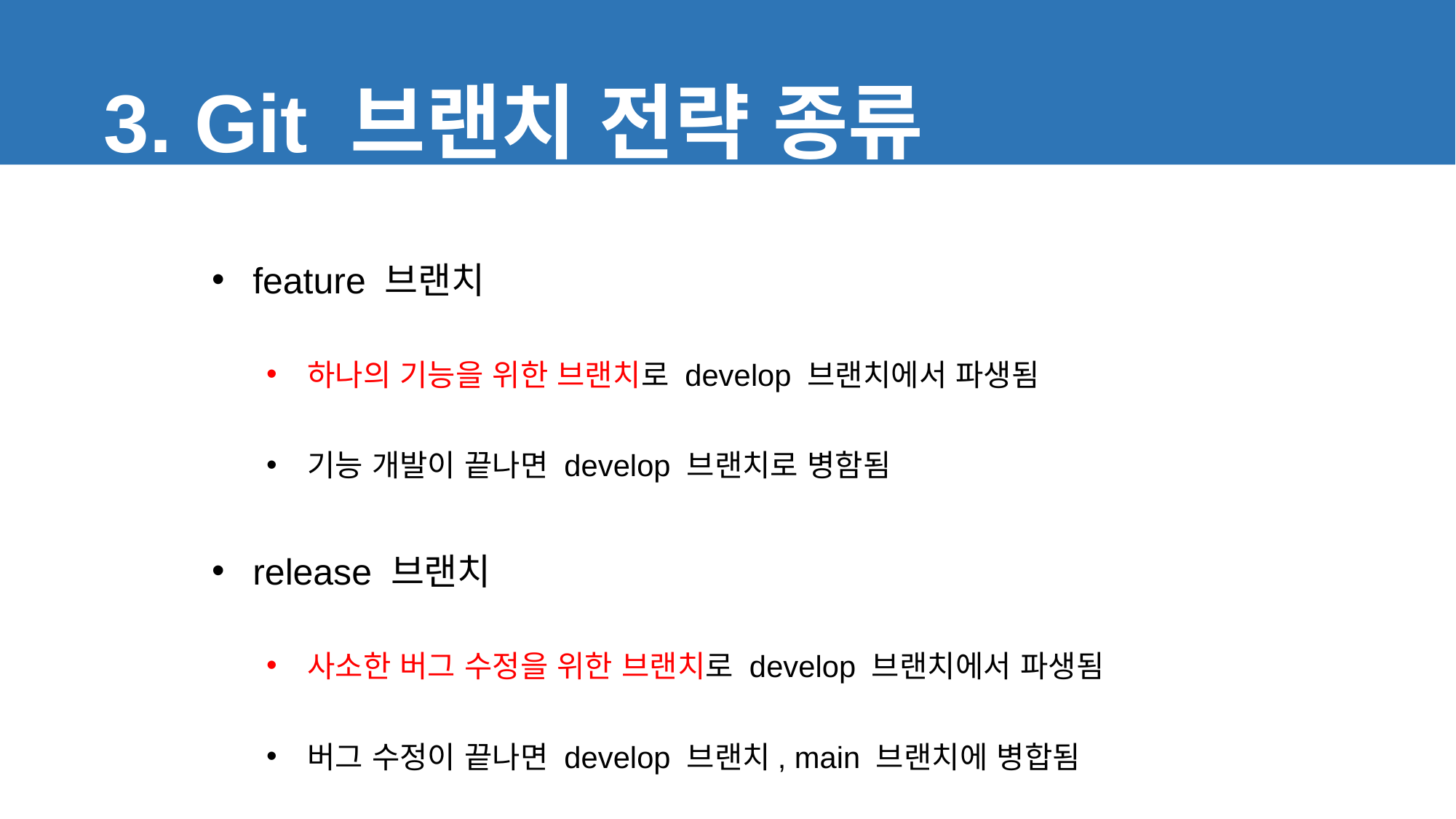

3. Git 브랜치 전략 종류
feature 브랜치
하나의 기능을 위한 브랜치로 develop 브랜치에서 파생됨
기능 개발이 끝나면 develop 브랜치로 병함됨
release 브랜치
사소한 버그 수정을 위한 브랜치로 develop 브랜치에서 파생됨
버그 수정이 끝나면 develop 브랜치, main 브랜치에 병합됨